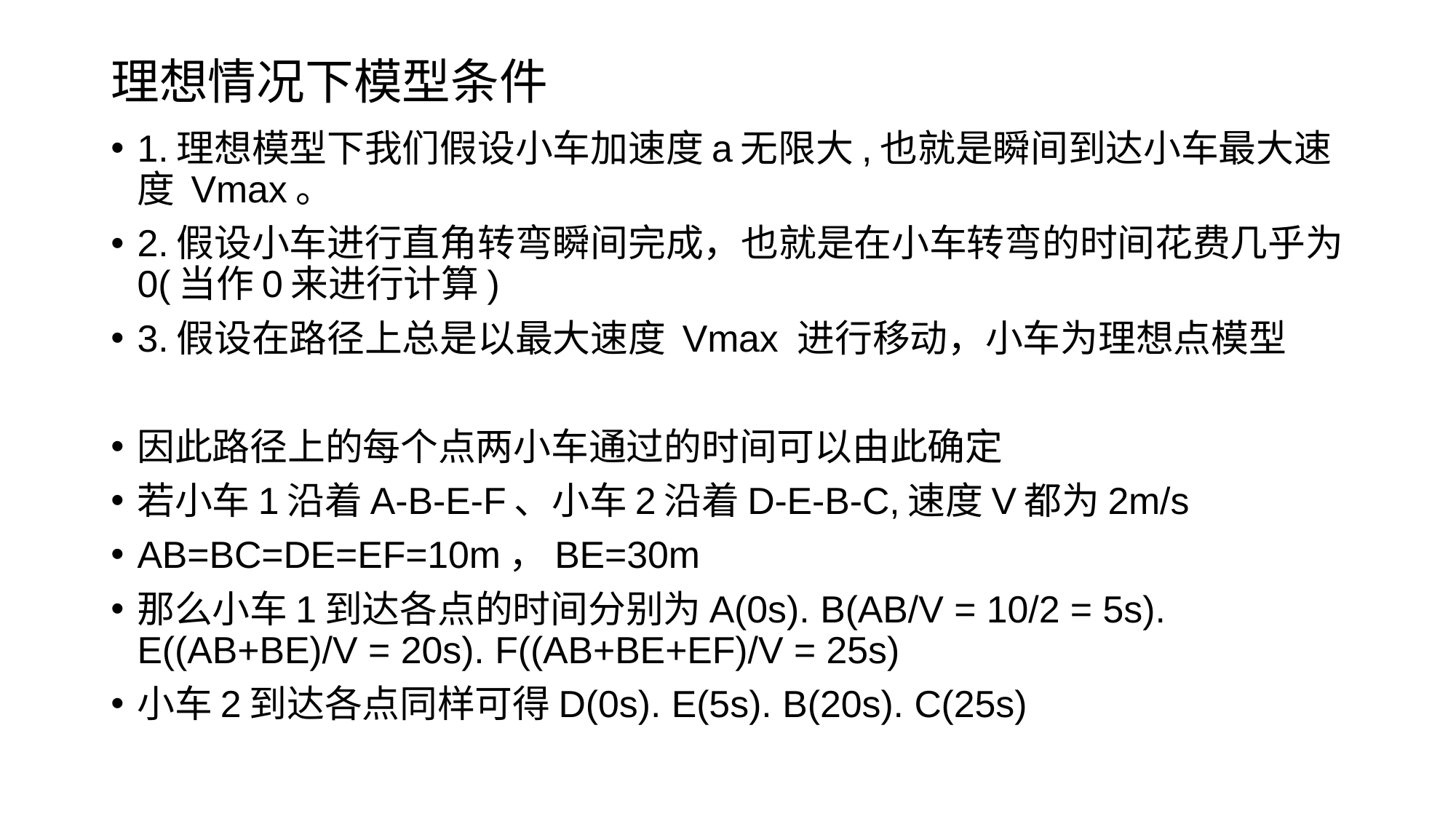

# 理想情况下模型条件
1.理想模型下我们假设小车加速度a无限大,也就是瞬间到达小车最大速度 Vmax。
2.假设小车进行直角转弯瞬间完成，也就是在小车转弯的时间花费几乎为0(当作0来进行计算)
3.假设在路径上总是以最大速度 Vmax 进行移动，小车为理想点模型

因此路径上的每个点两小车通过的时间可以由此确定
若小车1沿着A-B-E-F、小车2沿着D-E-B-C,速度V都为2m/s
AB=BC=DE=EF=10m，BE=30m
那么小车1到达各点的时间分别为A(0s). B(AB/V = 10/2 = 5s). E((AB+BE)/V = 20s). F((AB+BE+EF)/V = 25s)
小车2到达各点同样可得D(0s). E(5s). B(20s). C(25s)